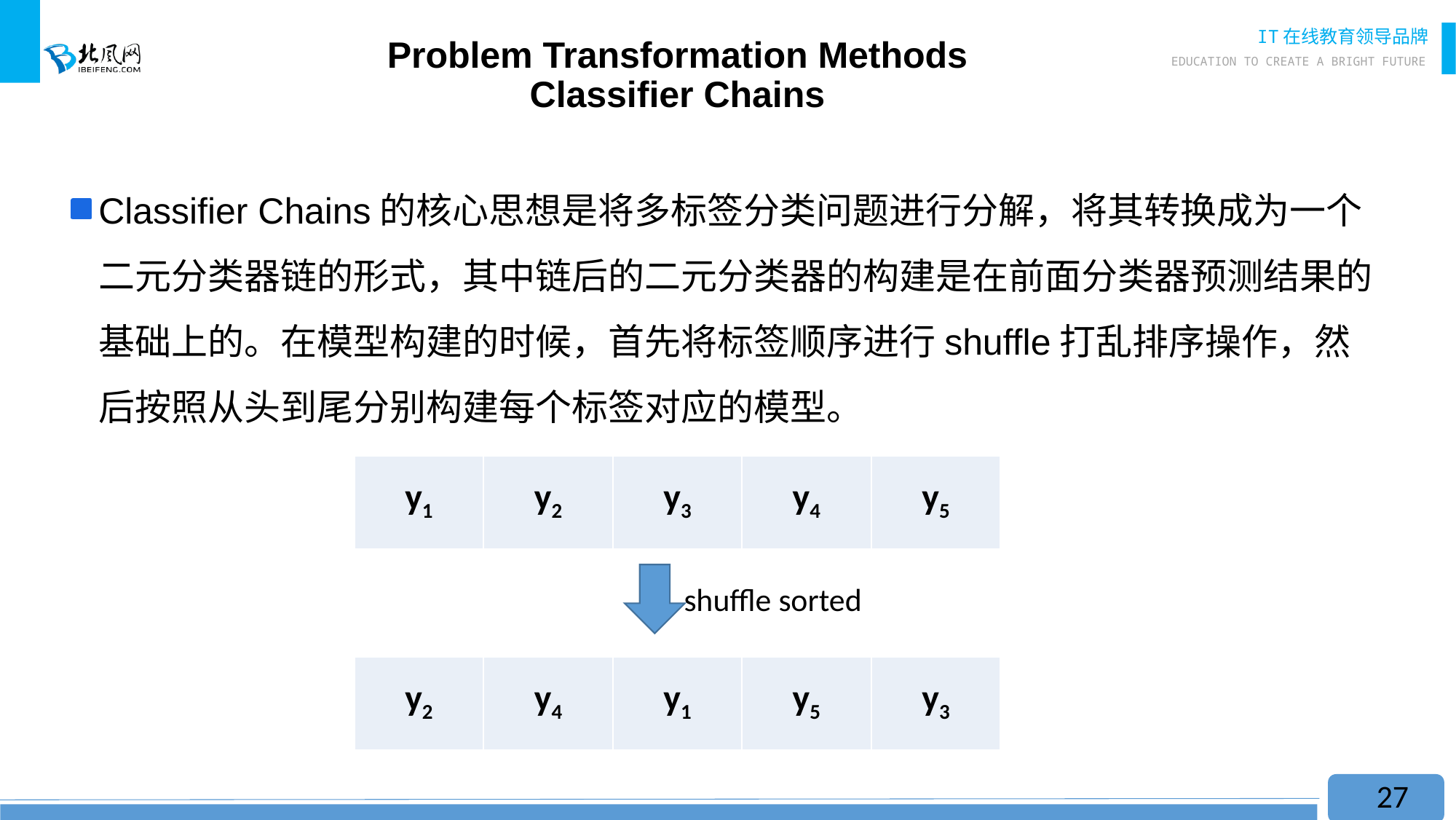

# Problem Transformation Methods Classifier Chains
Classifier Chains的核心思想是将多标签分类问题进行分解，将其转换成为一个二元分类器链的形式，其中链后的二元分类器的构建是在前面分类器预测结果的基础上的。在模型构建的时候，首先将标签顺序进行shuffle打乱排序操作，然后按照从头到尾分别构建每个标签对应的模型。
| y1 | y2 | y3 | y4 | y5 |
| --- | --- | --- | --- | --- |

shuffle sorted
| y2 | y4 | y1 | y5 | y3 |
| --- | --- | --- | --- | --- |